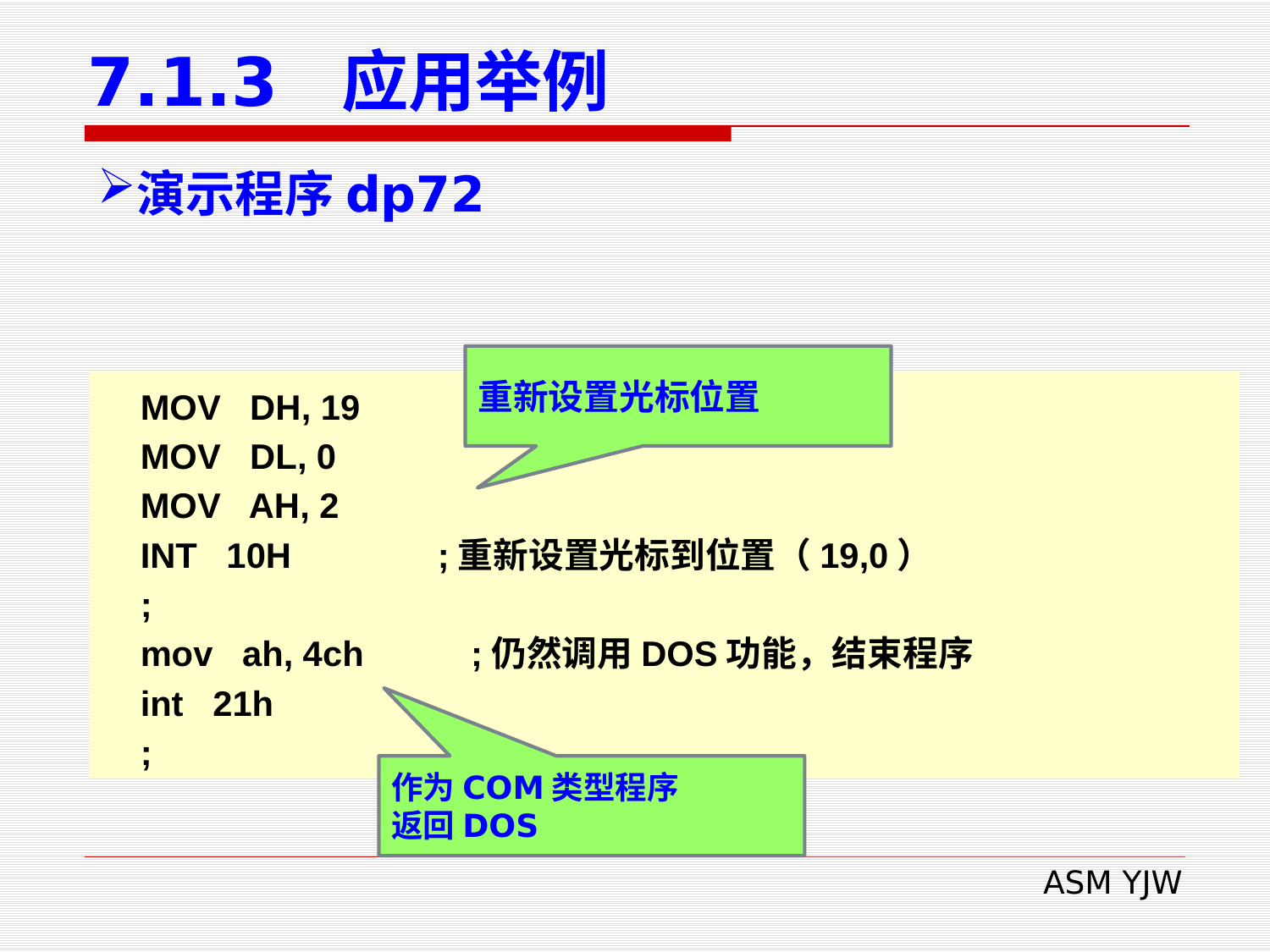

# 7.1.3  应用举例
演示程序dp72
重新设置光标位置
    MOV   DH, 19
    MOV   DL, 0
    MOV   AH, 2
    INT   10H               ;重新设置光标到位置（19,0）
    ;
    mov   ah, 4ch           ;仍然调用DOS功能，结束程序
    int   21h
    ;
作为COM类型程序
返回DOS